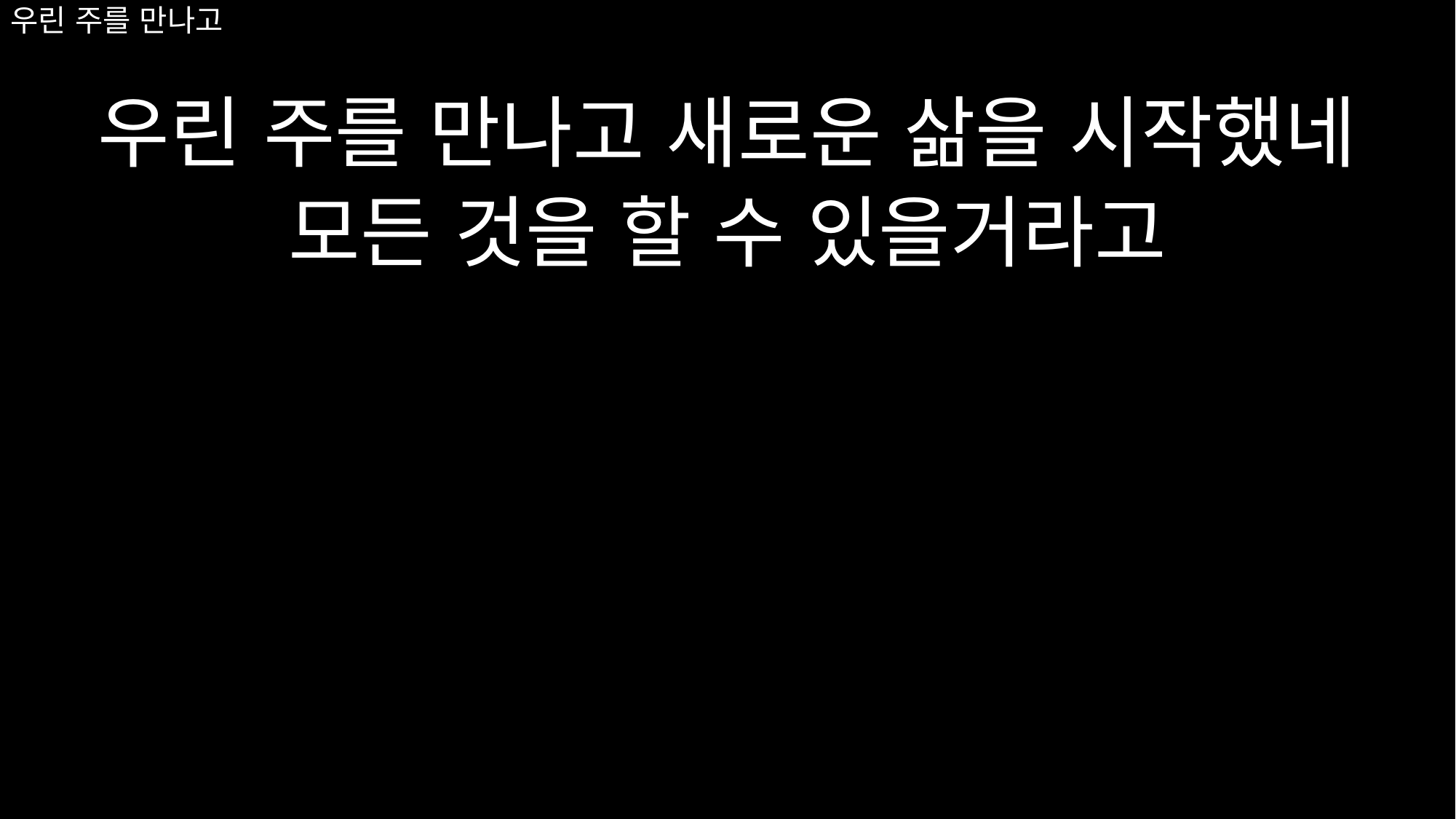

# 우린 주를 만나고
우린 주를 만나고 새로운 삶을 시작했네
모든 것을 할 수 있을거라고